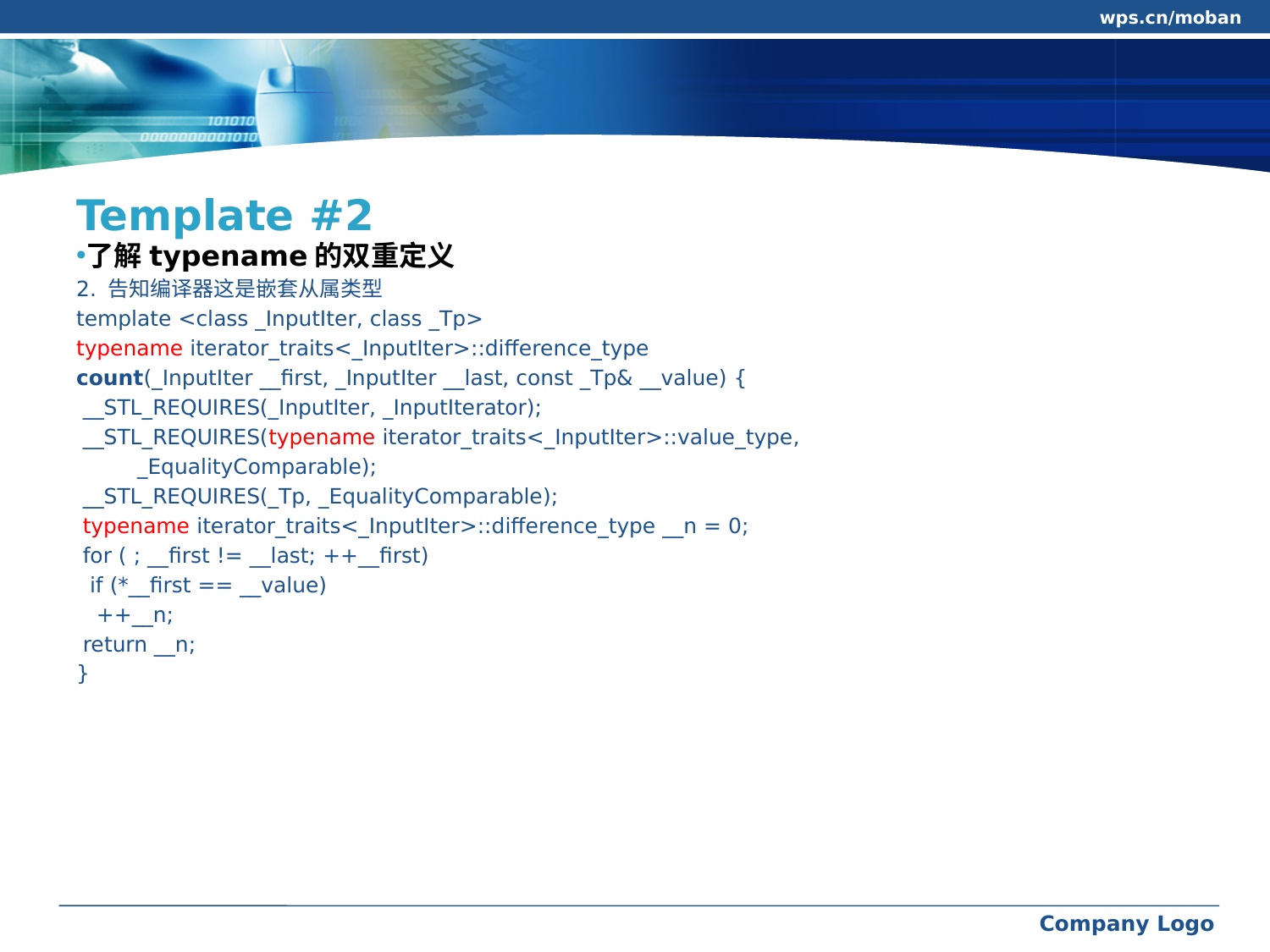

wps.cn/moban

#
Template #2
了解typename的双重定义
2. 告知编译器这是嵌套从属类型
template <class _InputIter, class _Tp>
typename iterator_traits<_InputIter>::difference_type
count(_InputIter __first, _InputIter __last, const _Tp& __value) {
 __STL_REQUIRES(_InputIter, _InputIterator);
 __STL_REQUIRES(typename iterator_traits<_InputIter>::value_type,
         _EqualityComparable);
 __STL_REQUIRES(_Tp, _EqualityComparable);
 typename iterator_traits<_InputIter>::difference_type __n = 0;
 for ( ; __first != __last; ++__first)
  if (*__first == __value)
   ++__n;
 return __n;
}

Company Logo